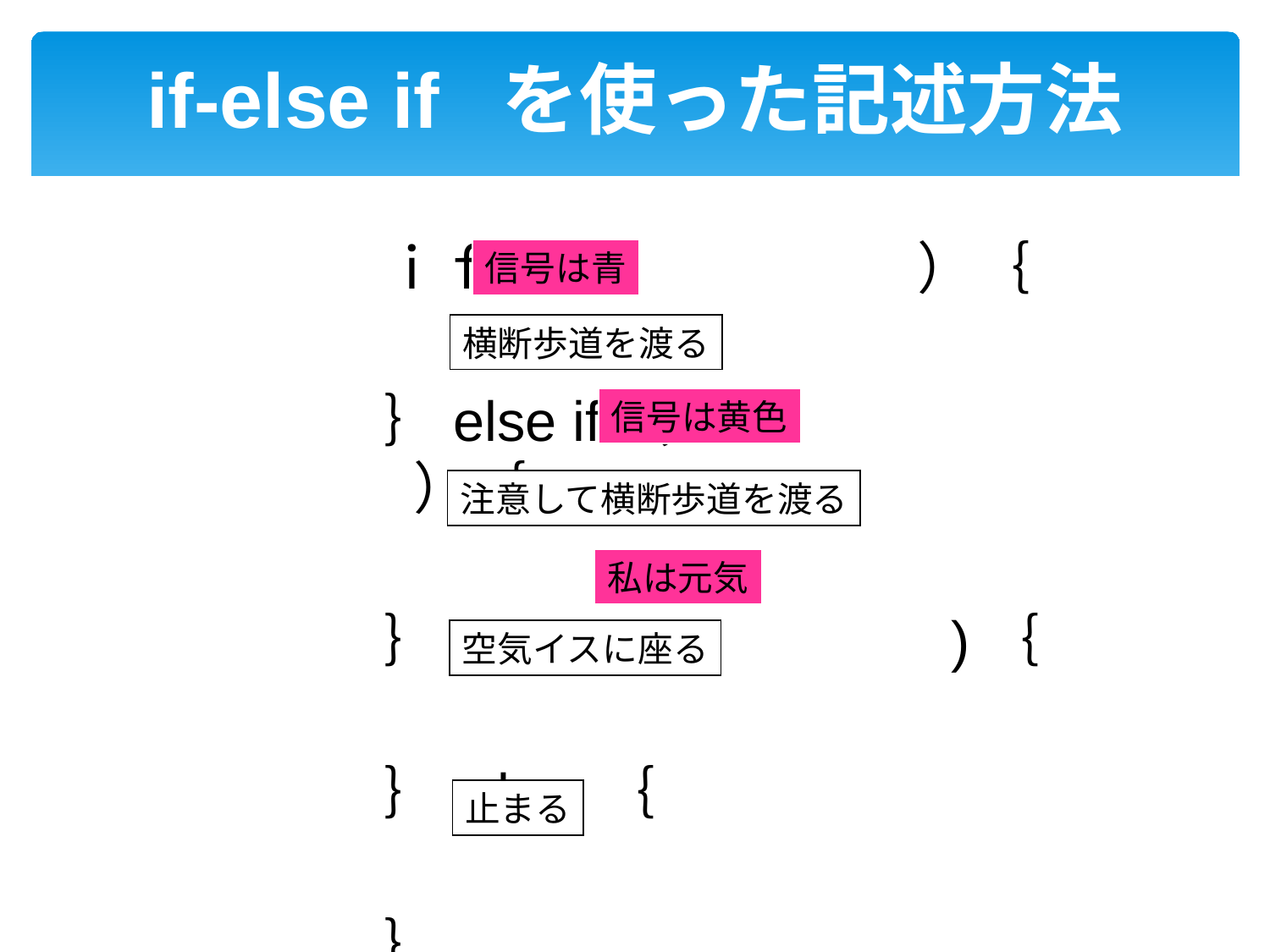

# if-else if  を使った記述方法

 ｉｆ（ 　　　　　　 ）｛

 ｝else if（ 　　　　　　 　）｛
 ｝ else if(               　)｛

 ｝ else ｛

 ｝
信号は青
横断歩道を渡る
信号は黄色
注意して横断歩道を渡る
私は元気
空気イスに座る
止まる